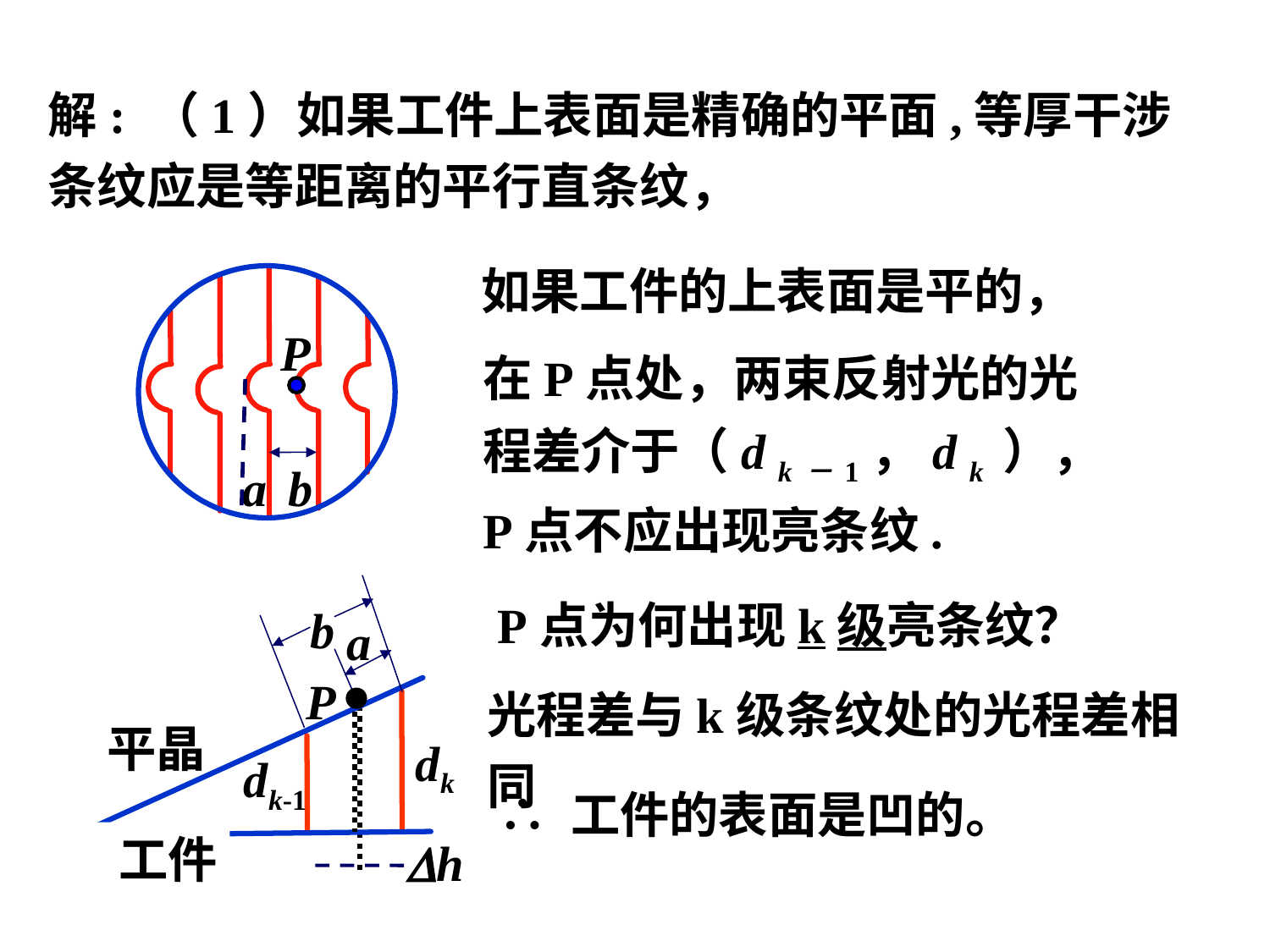

解: （1）如果工件上表面是精确的平面,等厚干涉条纹应是等距离的平行直条纹，
如果工件的上表面是平的，

a
b
P

在P点处，两束反射光的光程差介于（d k－1，d k ），P点不应出现亮条纹.

P点为何出现k级亮条纹？
b

a

光程差与k级条纹处的光程差相同
P

平晶

dk

dk-1
∴ 工件的表面是凹的。
工件

Δh